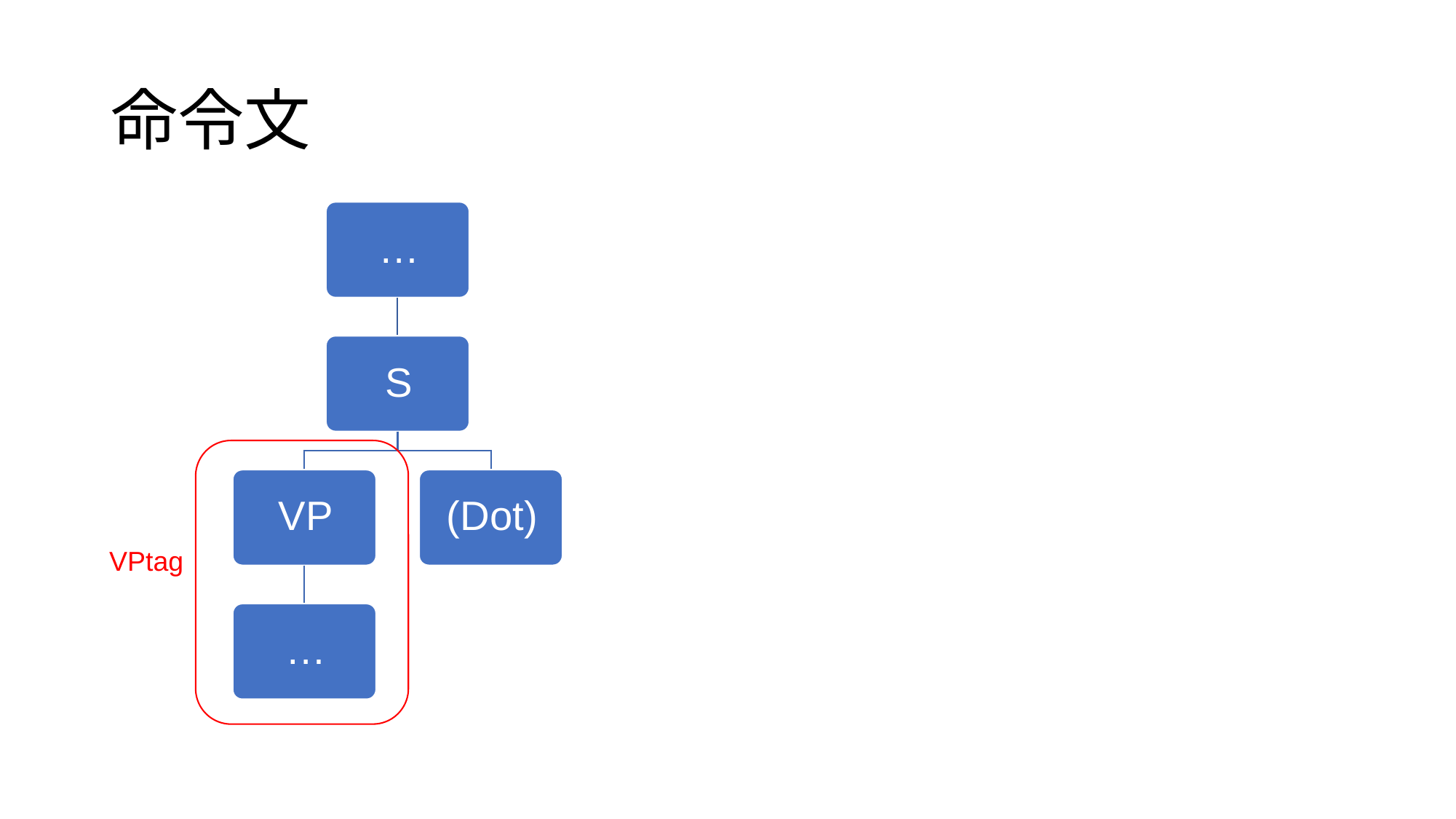

# 命令文
…
S
VP
…
(Dot)

VPtag